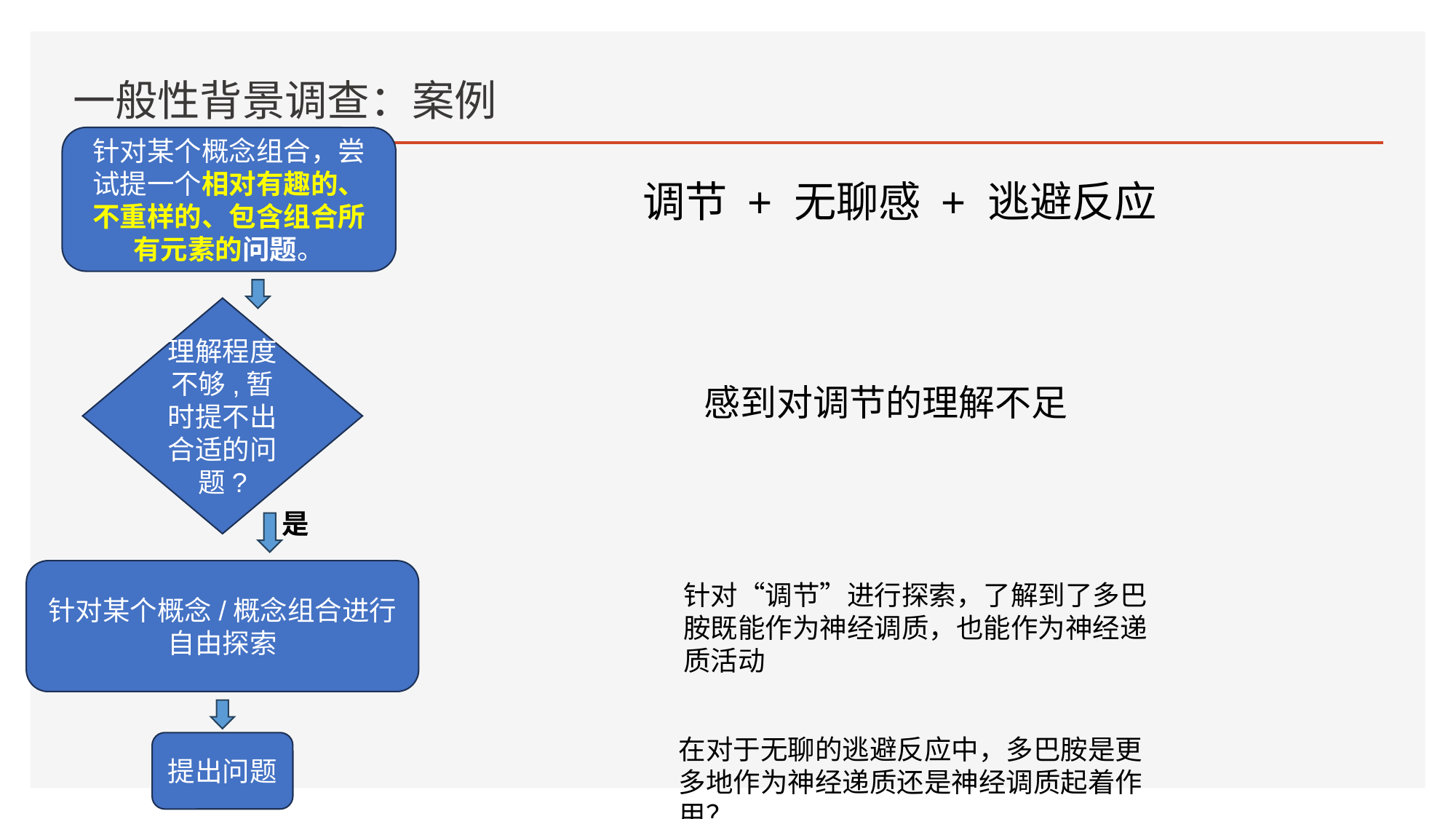

# 一般性背景调查：案例
针对某个概念组合，尝试提一个相对有趣的、不重样的、包含组合所有元素的问题。
调节 + 无聊感 + 逃避反应

理解程度不够,暂时提不出合适的问题?
感到对调节的理解不足
是

针对某个概念/概念组合进行自由探索
针对“调节”进行探索，了解到了多巴胺既能作为神经调质，也能作为神经递质活动

在对于无聊的逃避反应中，多巴胺是更多地作为神经递质还是神经调质起着作用？
提出问题